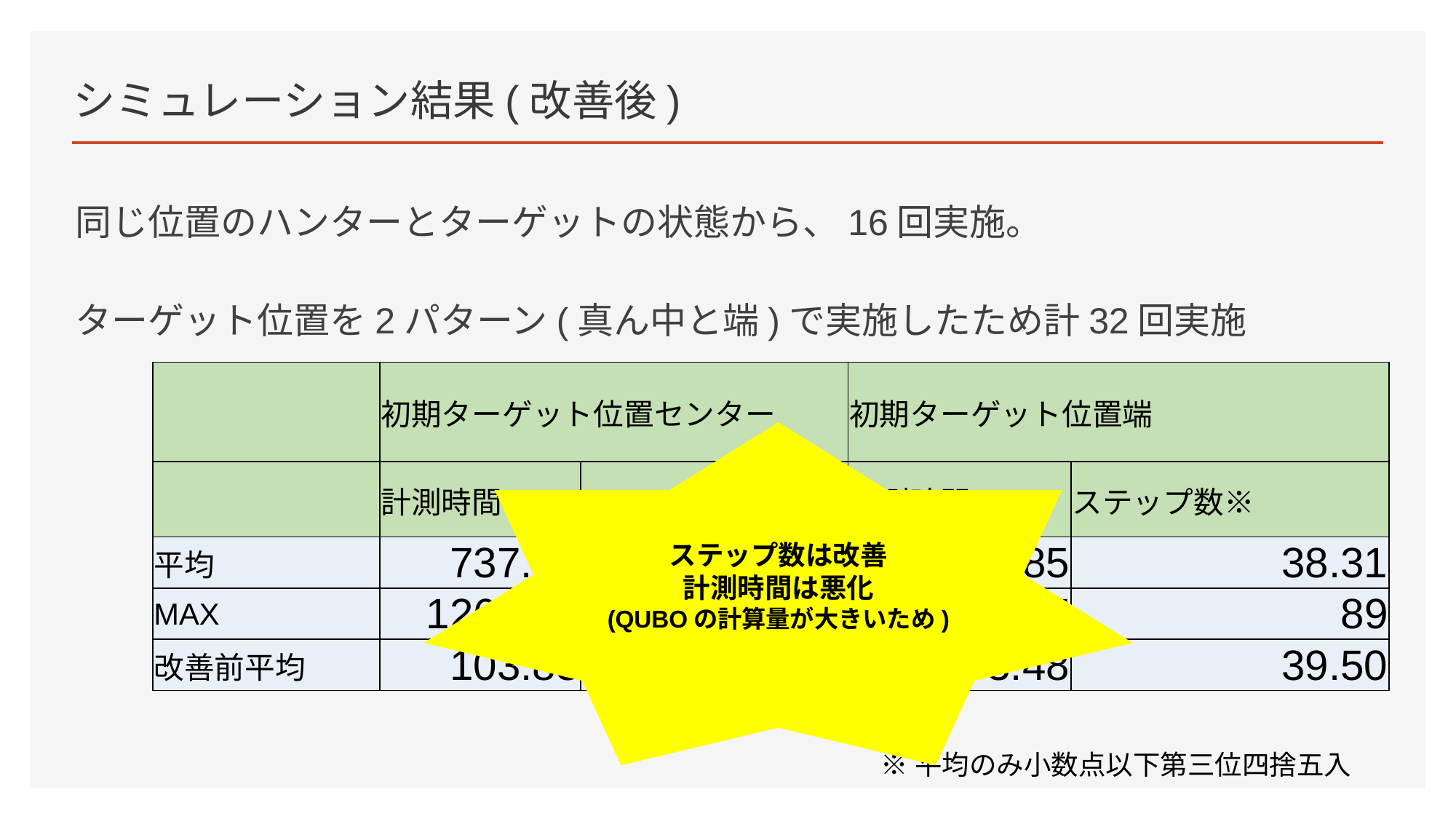

# シミュレーション結果(改善後)
同じ位置のハンターとターゲットの状態から、16回実施。
ターゲット位置を2パターン(真ん中と端)で実施したため計32回実施

|  | 初期ターゲット位置センター |  | 初期ターゲット位置端 |  |
| --- | --- | --- | --- | --- |
|  | 計測時間※ | ステップ数※ | 計測時間※ | ステップ数※ |
| 平均 | 737.42 | 33.56 | 836.85 | 38.31 |
| MAX | 1268.64 | 58 | 1949.07 | 89 |
| 改善前平均 | 103.83 | 40 | 93.48 | 39.50 |
ステップ数は改善
計測時間は悪化
(QUBOの計算量が大きいため)
※平均のみ小数点以下第三位四捨五入